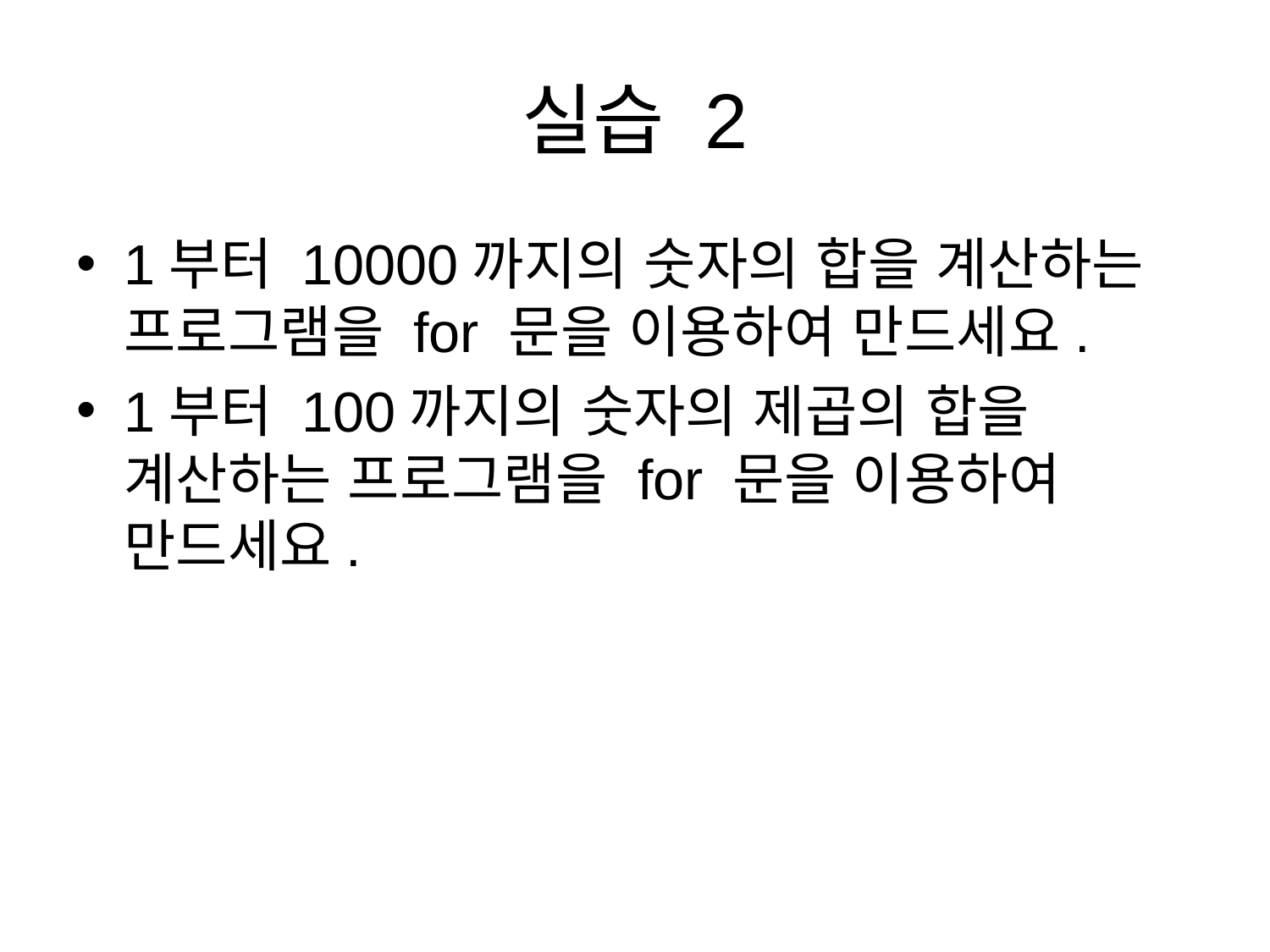

# 실습 2
1부터 10000까지의 숫자의 합을 계산하는 프로그램을 for 문을 이용하여 만드세요.
1부터 100까지의 숫자의 제곱의 합을 계산하는 프로그램을 for 문을 이용하여 만드세요.